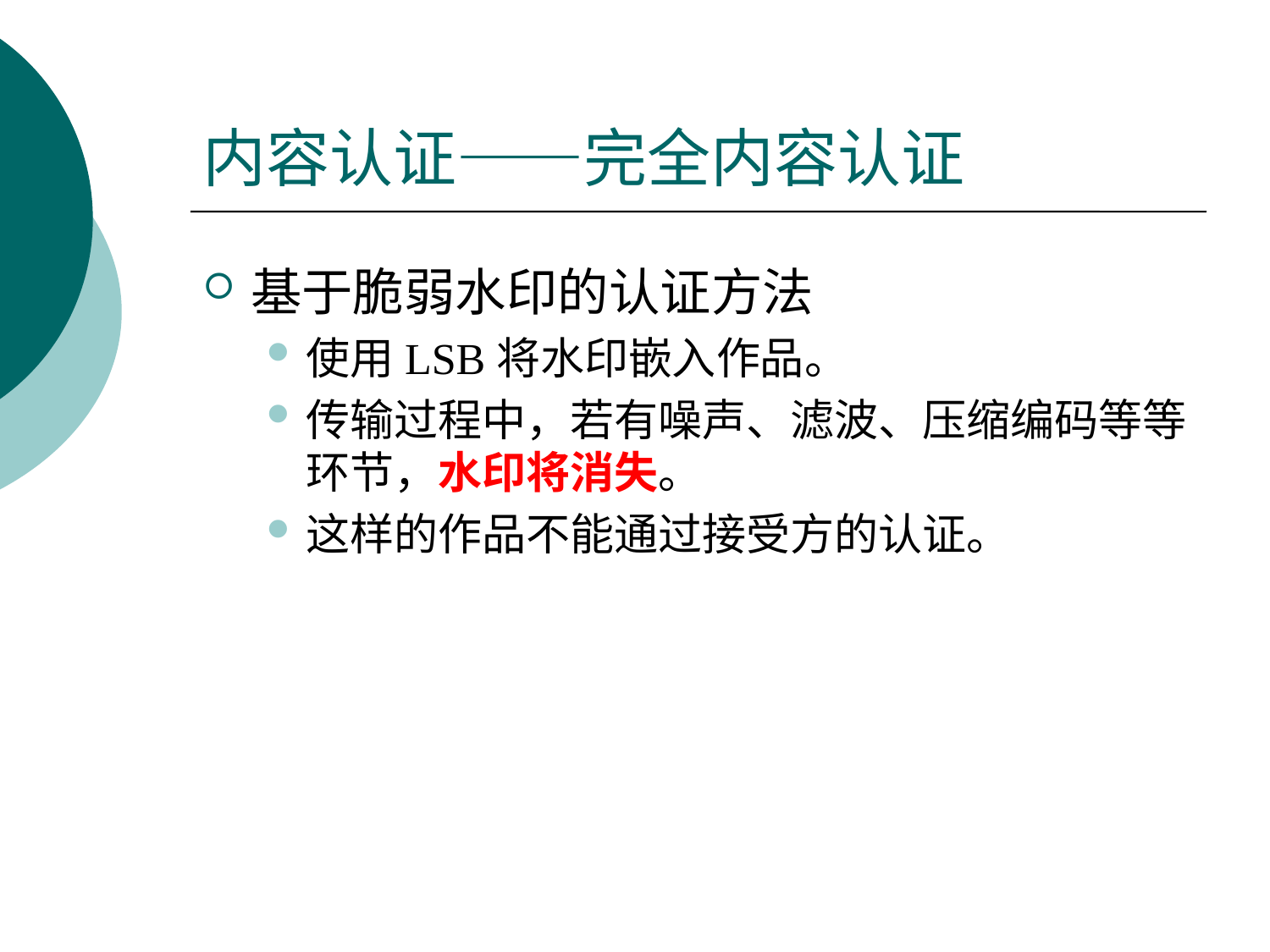

# 内容认证——完全内容认证
基于脆弱水印的认证方法
使用LSB将水印嵌入作品。
传输过程中，若有噪声、滤波、压缩编码等等环节，水印将消失。
这样的作品不能通过接受方的认证。